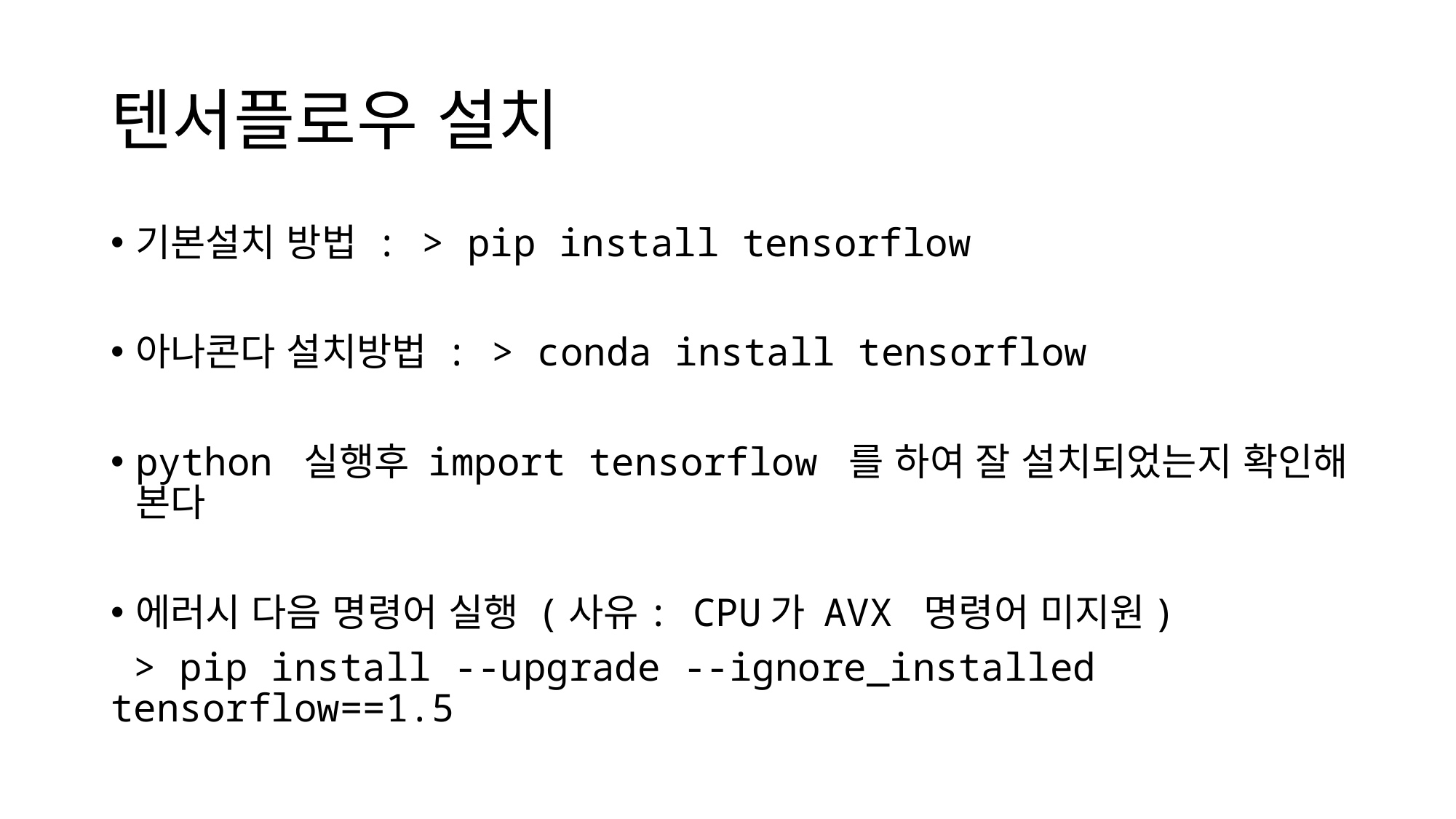

# 텐서플로우 설치
기본설치 방법 : > pip install tensorflow

아나콘다 설치방법 : > conda install tensorflow

python 실행후 import tensorflow 를 하여 잘 설치되었는지 확인해 본다

에러시 다음 명령어 실행 (사유: CPU가 AVX 명령어 미지원)
 > pip install --upgrade --ignore_installed tensorflow==1.5